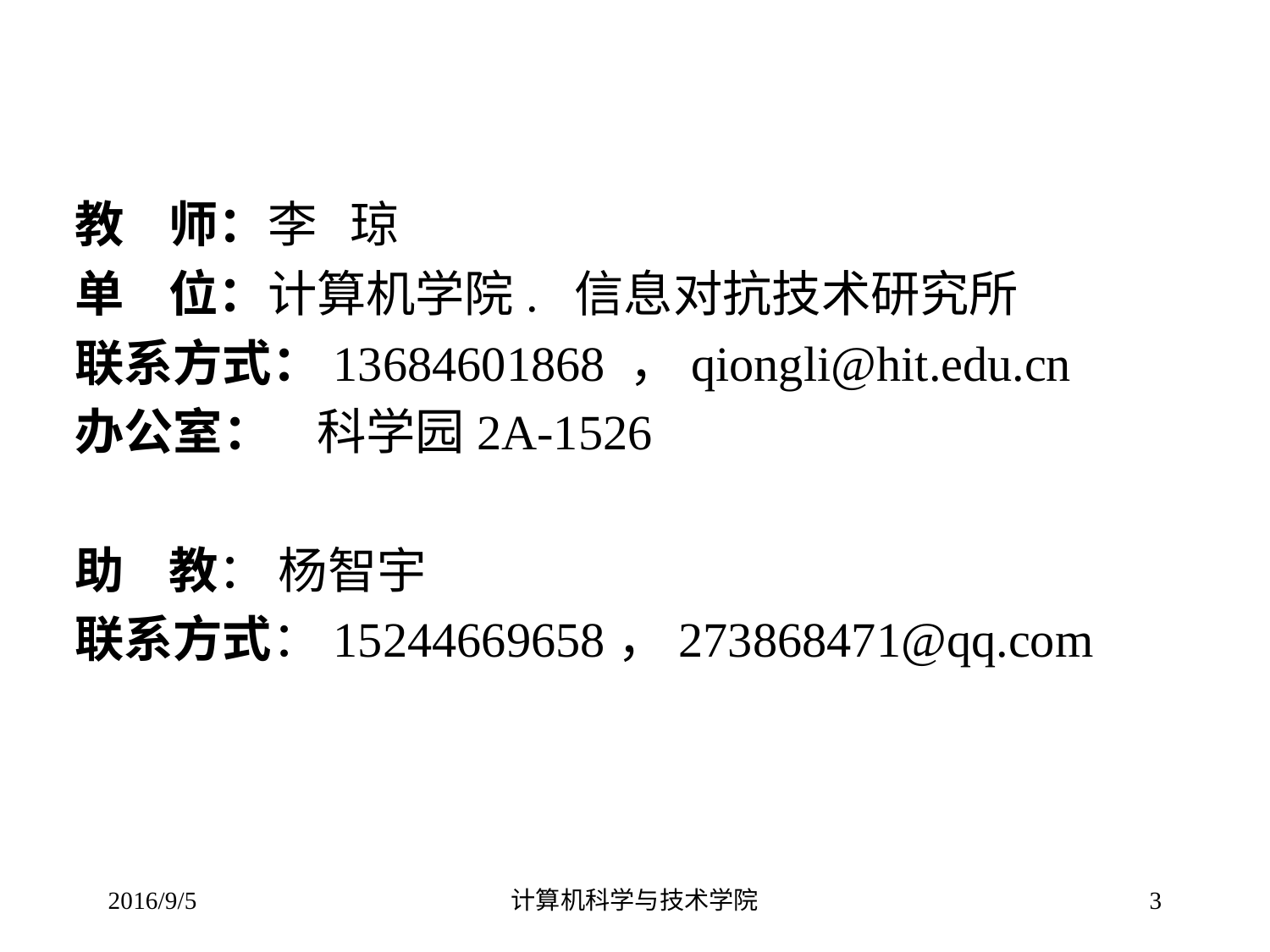

教    师：李   琼
单    位：计算机学院.  信息对抗技术研究所
联系方式：13684601868 ，qiongli@hit.edu.cn
办公室：    科学园2A-1526

助    教： 杨智宇
联系方式：15244669658，273868471@qq.com

2016/9/5
计算机科学与技术学院
3